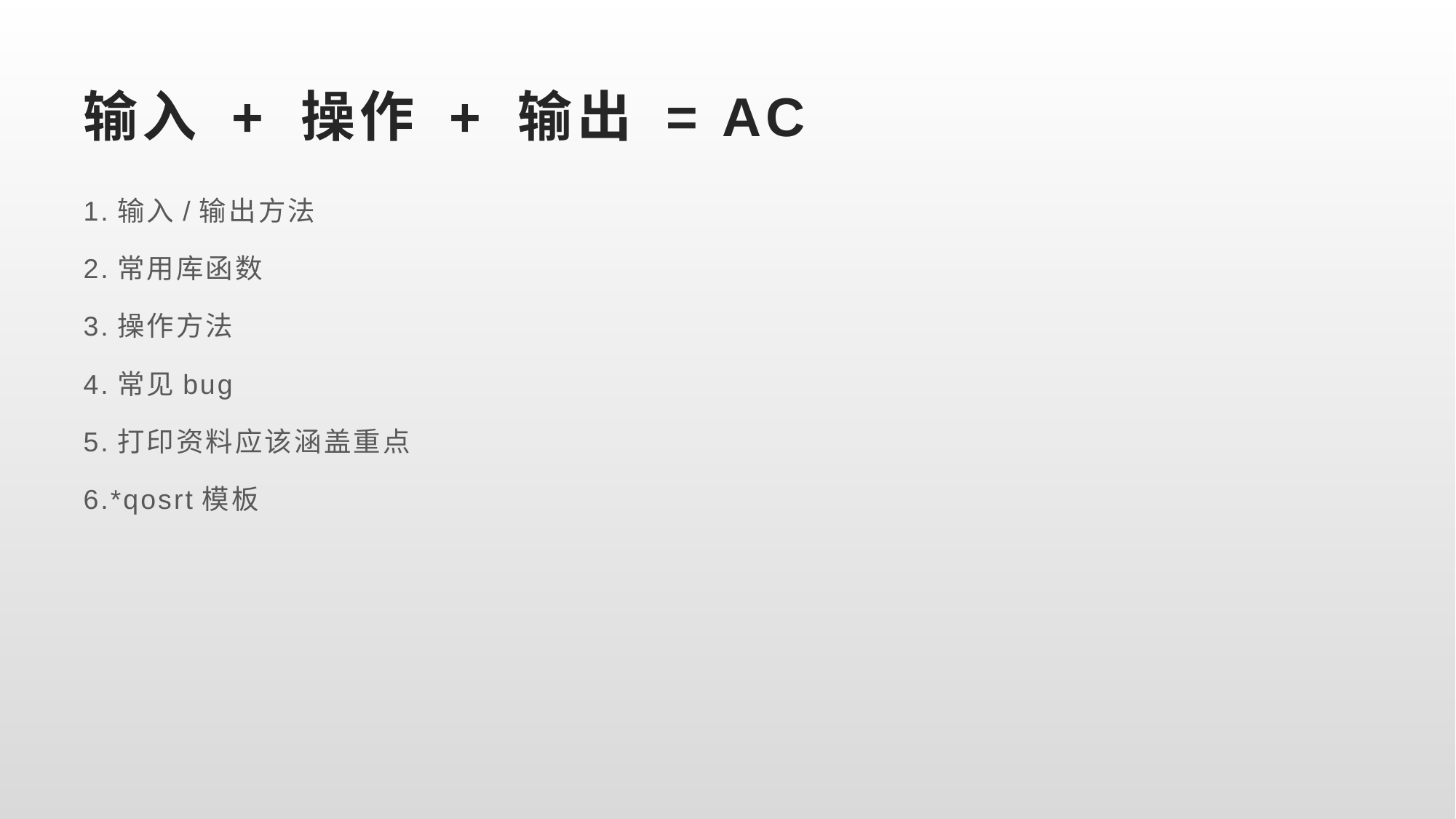

# 输入 + 操作 + 输出 = AC
1.输入/输出方法
2.常用库函数
3.操作方法
4.常见bug
5.打印资料应该涵盖重点
6.*qosrt模板